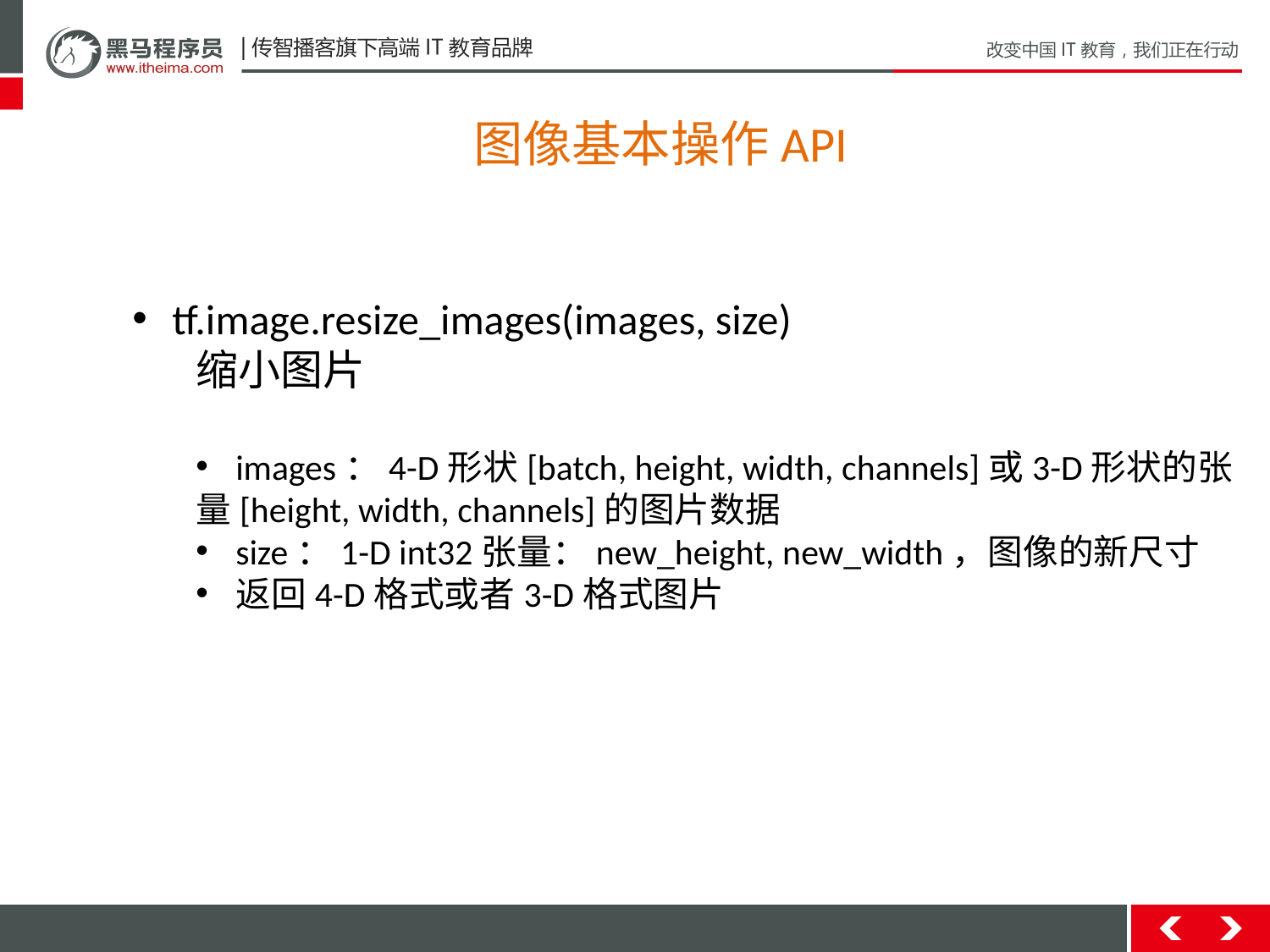

图像基本操作API
tf.image.resize_images(images, size)
缩小图片
images：4-D形状[batch, height, width, channels]或3-D形状的张
量[height, width, channels]的图片数据
size：1-D int32张量：new_height, new_width，图像的新尺寸
返回4-D格式或者3-D格式图片